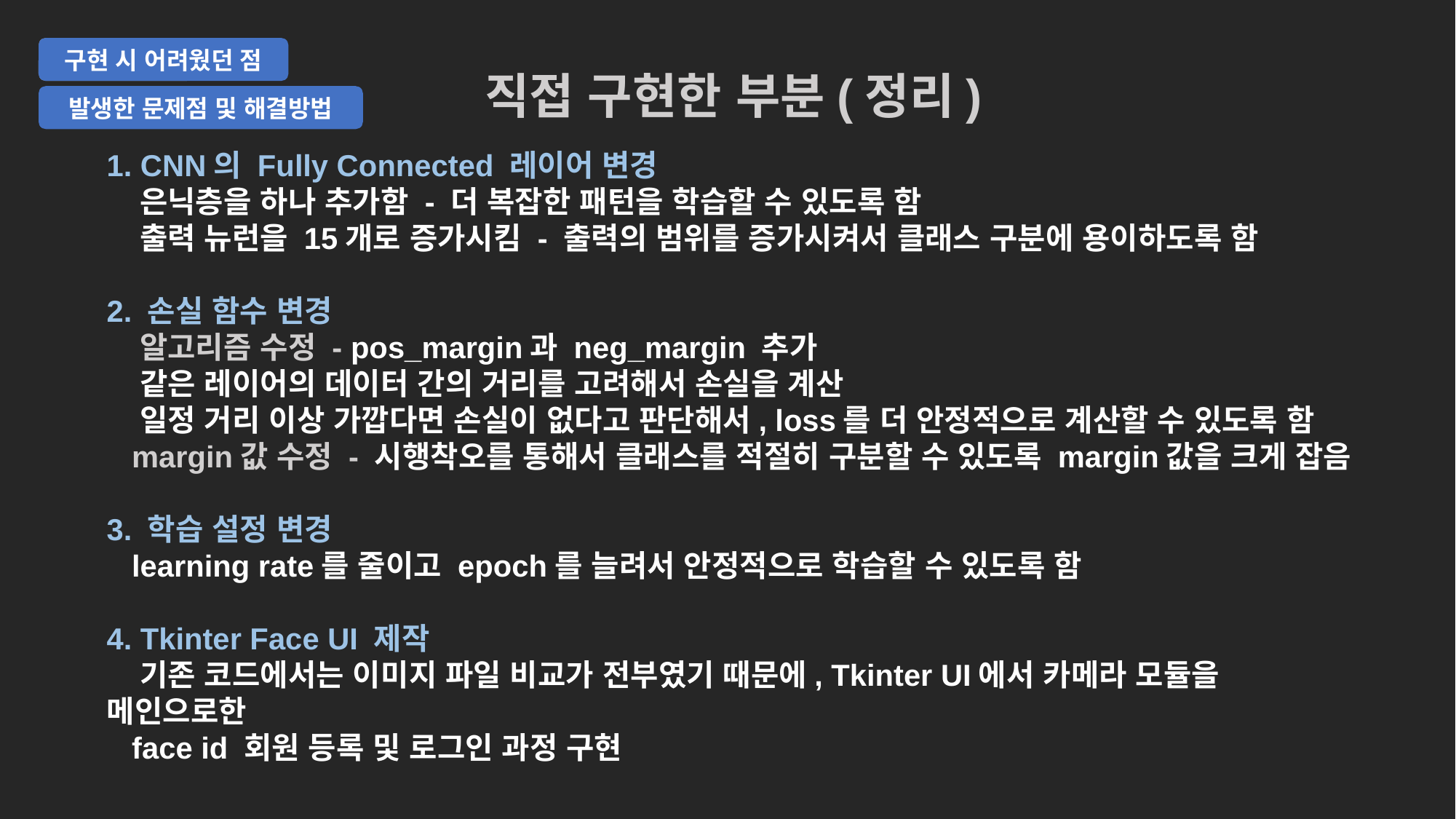

구현 방법
구현 시 어려웠던 점
직접 구현한 부분(정리)
발생한 문제점 및 해결방법
1. CNN의 Fully Connected 레이어 변경
   은닉층을 하나 추가함 - 더 복잡한 패턴을 학습할 수 있도록 함
   출력 뉴런을 15개로 증가시킴 - 출력의 범위를 증가시켜서 클래스 구분에 용이하도록 함

2. 손실 함수 변경
   알고리즘 수정 - pos_margin과 neg_margin 추가
   같은 레이어의 데이터 간의 거리를 고려해서 손실을 계산
   일정 거리 이상 가깝다면 손실이 없다고 판단해서, loss를 더 안정적으로 계산할 수 있도록 함
   margin값 수정 - 시행착오를 통해서 클래스를 적절히 구분할 수 있도록 margin값을 크게 잡음

3. 학습 설정 변경
   learning rate를 줄이고 epoch를 늘려서 안정적으로 학습할 수 있도록 함

4. Tkinter Face UI 제작
   기존 코드에서는 이미지 파일 비교가 전부였기 때문에, Tkinter UI에서 카메라 모듈을 메인으로한
   face id 회원 등록 및 로그인 과정 구현